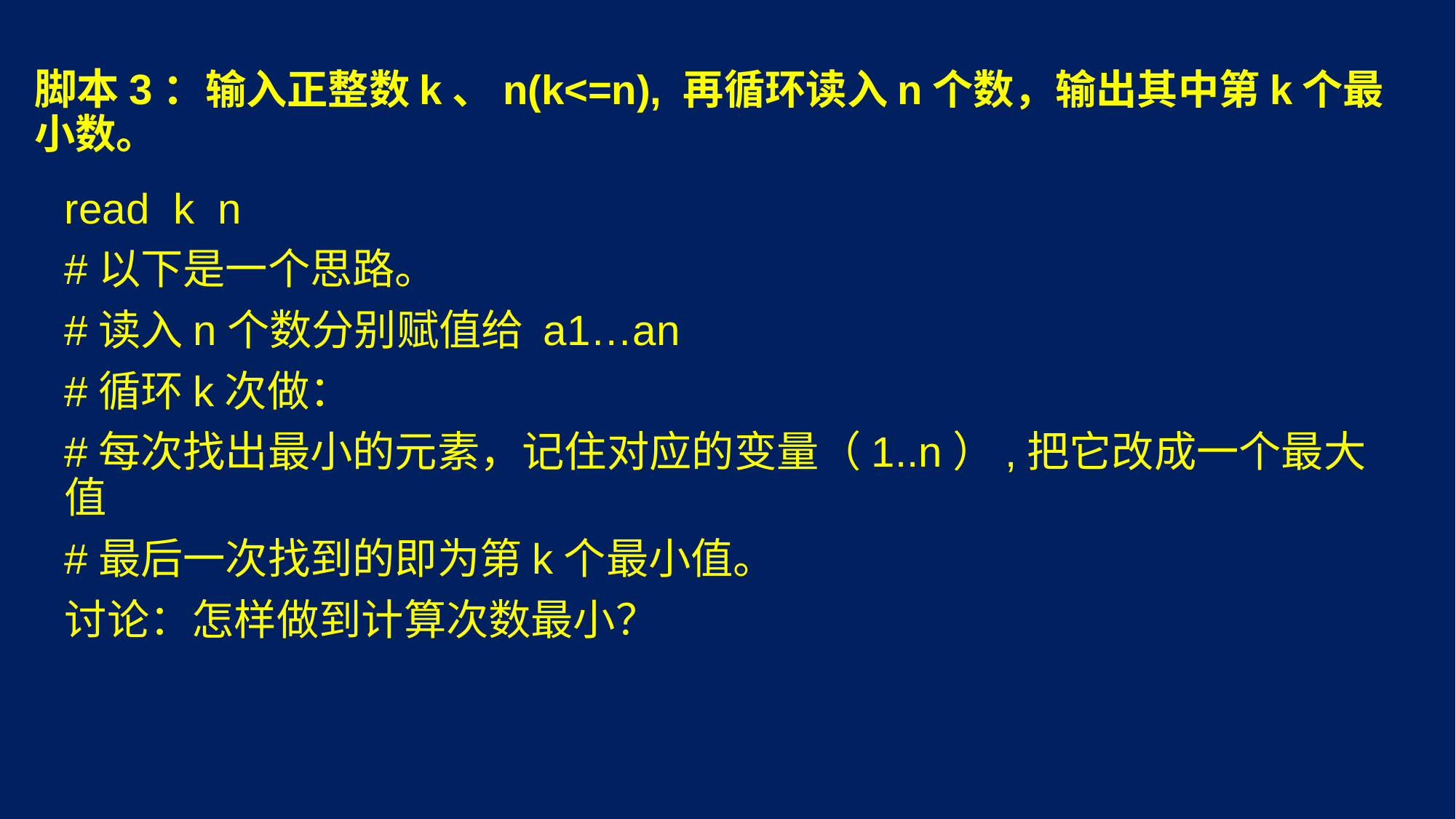

# 脚本3：输入正整数k、n(k<=n), 再循环读入n个数，输出其中第k个最小数。
read  k  n
#以下是一个思路。
#读入n个数分别赋值给 a1…an
#循环k次做：
#每次找出最小的元素，记住对应的变量（1..n）,把它改成一个最大值
#最后一次找到的即为第k个最小值。
讨论：怎样做到计算次数最小？